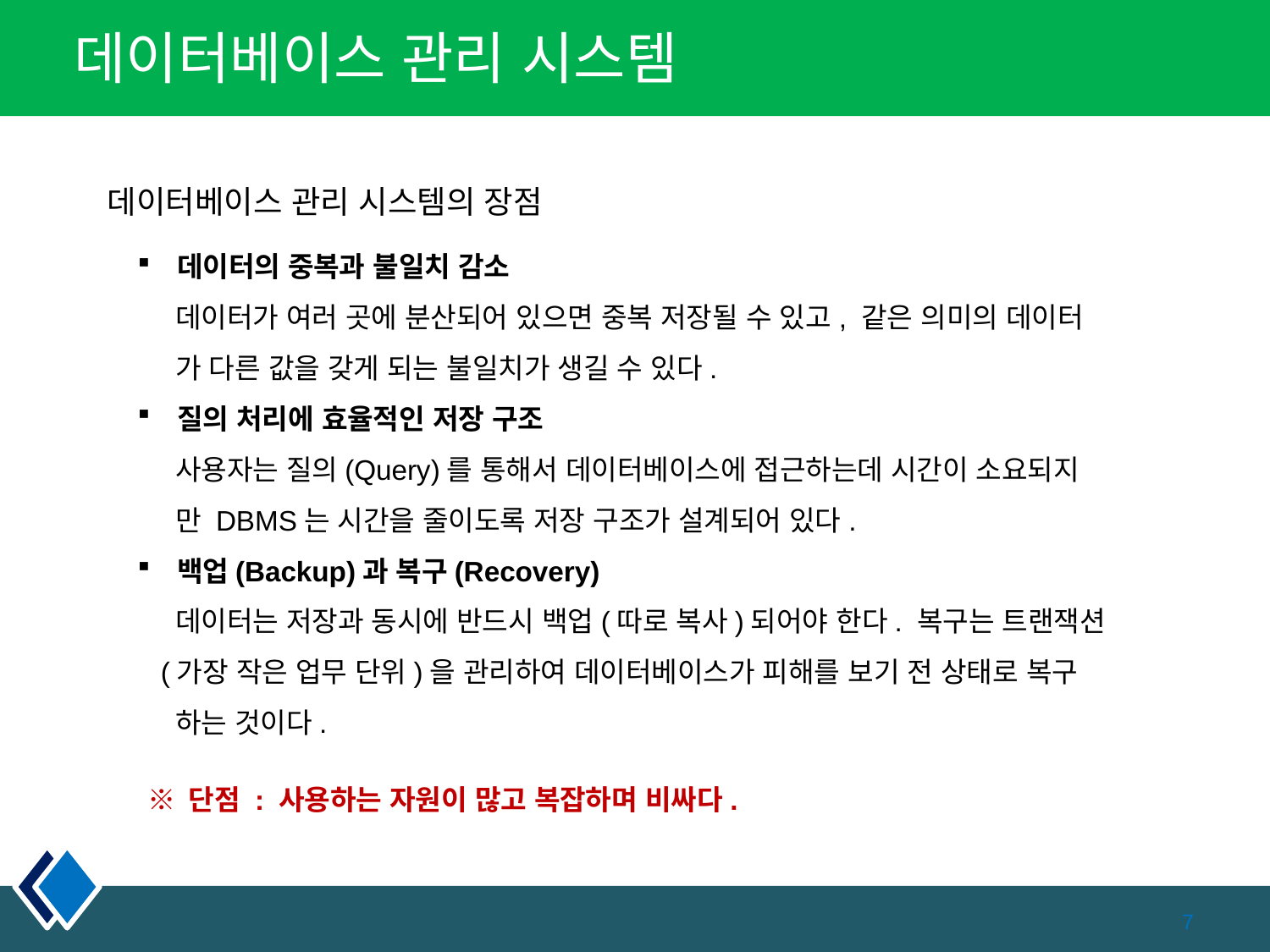

# 데이터베이스 관리 시스템
   데이터베이스 관리 시스템의 장점
데이터의 중복과 불일치 감소
    데이터가 여러 곳에 분산되어 있으면 중복 저장될 수 있고, 같은 의미의 데이터
    가 다른 값을 갖게 되는 불일치가 생길 수 있다.
질의 처리에 효율적인 저장 구조
    사용자는 질의(Query)를 통해서 데이터베이스에 접근하는데 시간이 소요되지
    만 DBMS는 시간을 줄이도록 저장 구조가 설계되어 있다.
백업(Backup)과 복구(Recovery)
    데이터는 저장과 동시에 반드시 백업(따로 복사)되어야 한다. 복구는 트랜잭션
   (가장 작은 업무 단위)을 관리하여 데이터베이스가 피해를 보기 전 상태로 복구
    하는 것이다.
※ 단점 : 사용하는 자원이 많고 복잡하며 비싸다.
7